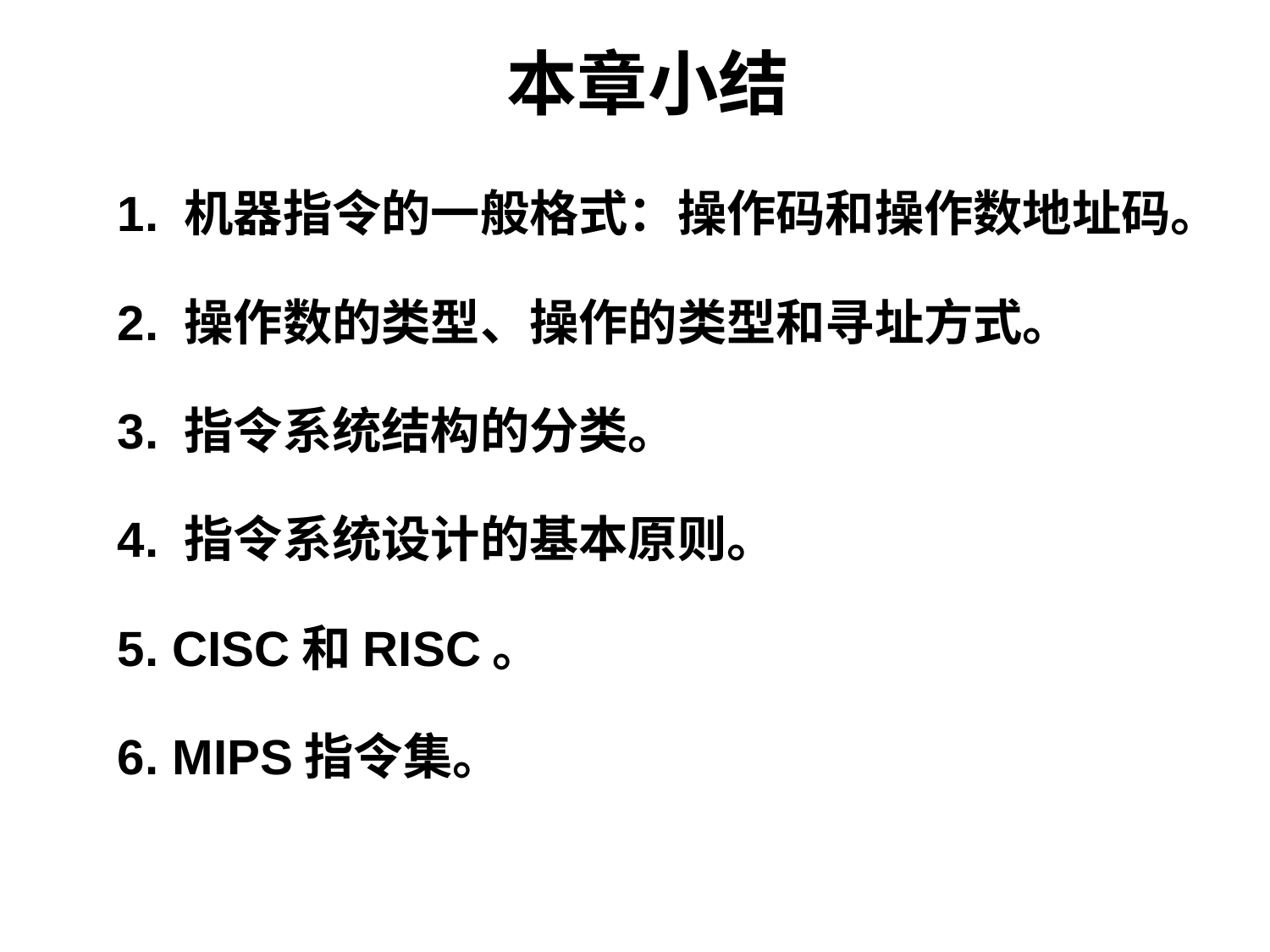

本章小结
1. 机器指令的一般格式：操作码和操作数地址码。
2. 操作数的类型、操作的类型和寻址方式。
3. 指令系统结构的分类。
4. 指令系统设计的基本原则。
5. CISC和RISC。
6. MIPS指令集。